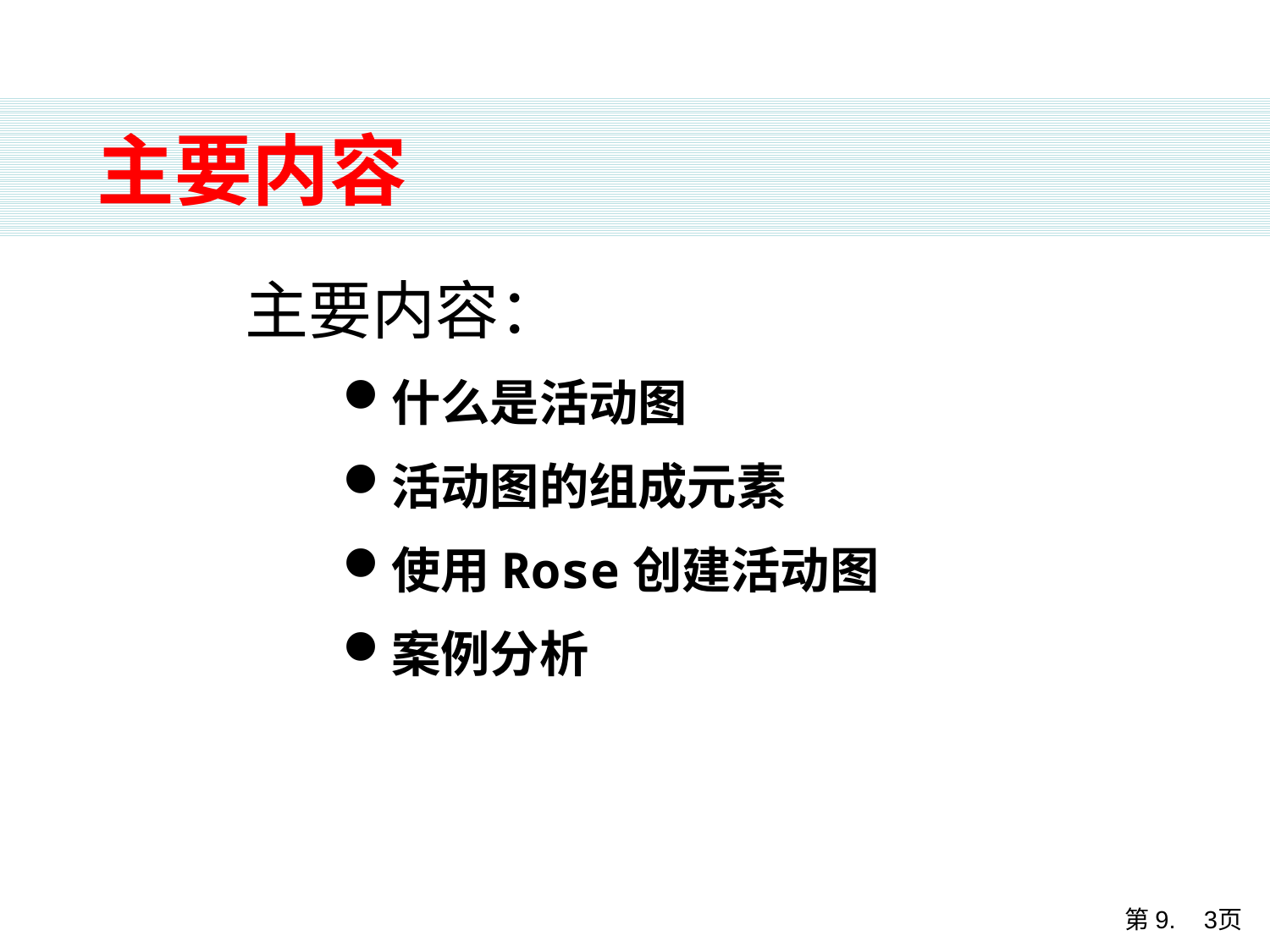

主要内容
主要内容：
什么是活动图
活动图的组成元素
使用Rose创建活动图
案例分析
第9.    3页